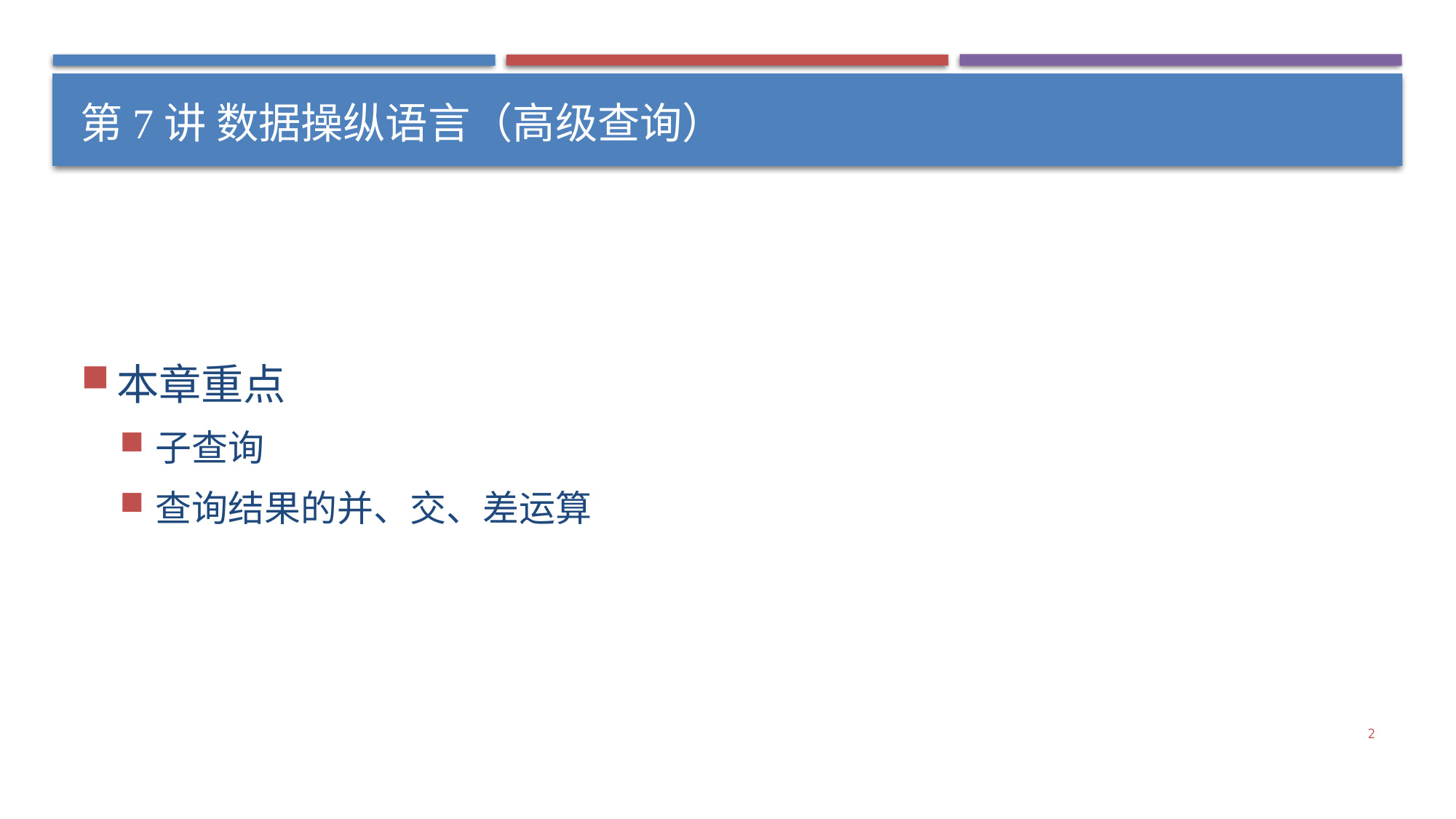

# 第7讲 数据操纵语言（高级查询）
本章重点
子查询
查询结果的并、交、差运算
2